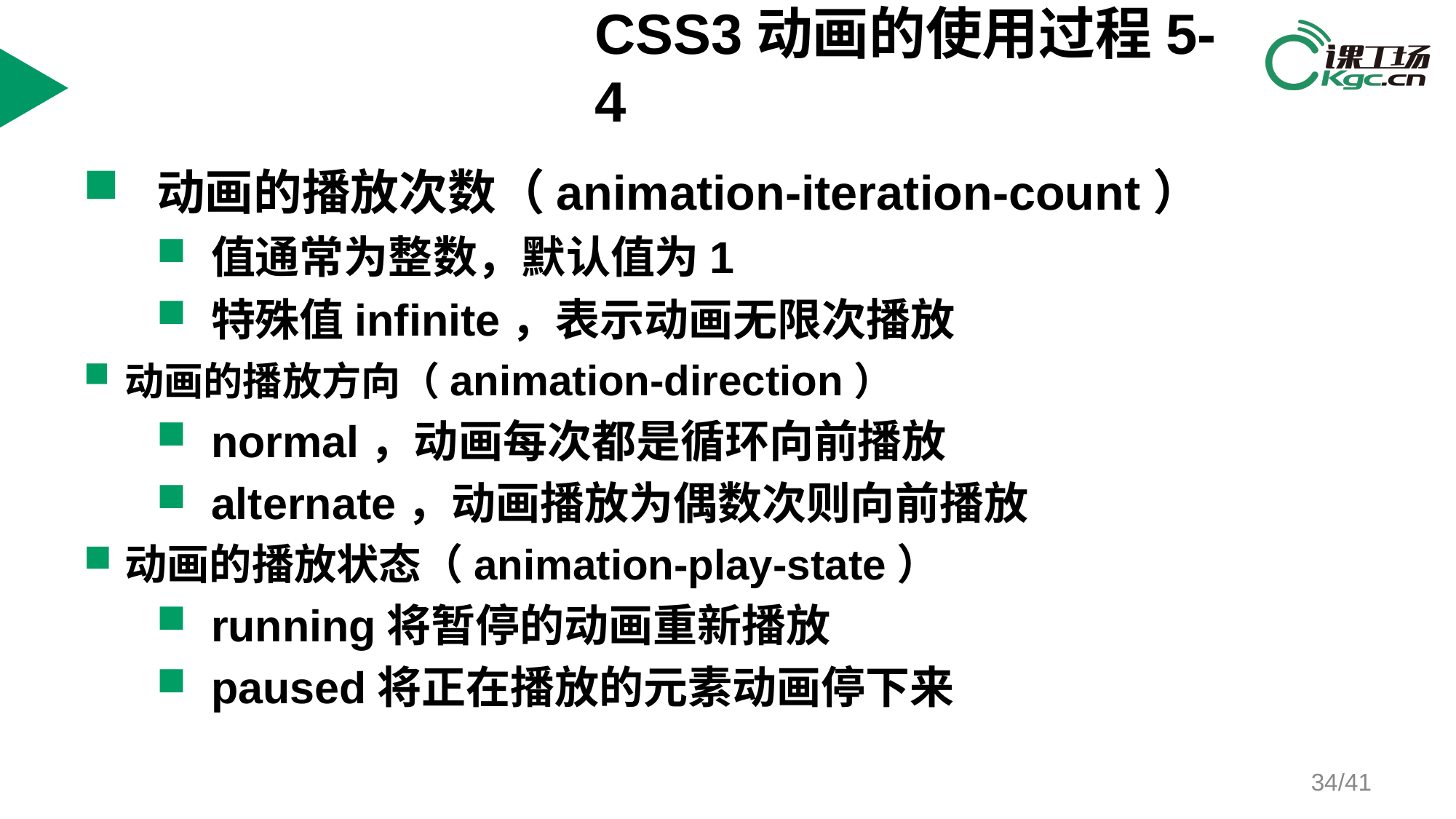

# CSS3动画的使用过程5-4
动画的播放次数（animation-iteration-count）
值通常为整数，默认值为1
特殊值infinite，表示动画无限次播放
动画的播放方向（animation-direction）
normal，动画每次都是循环向前播放
alternate，动画播放为偶数次则向前播放
动画的播放状态（animation-play-state）
running将暂停的动画重新播放
paused将正在播放的元素动画停下来
34/41